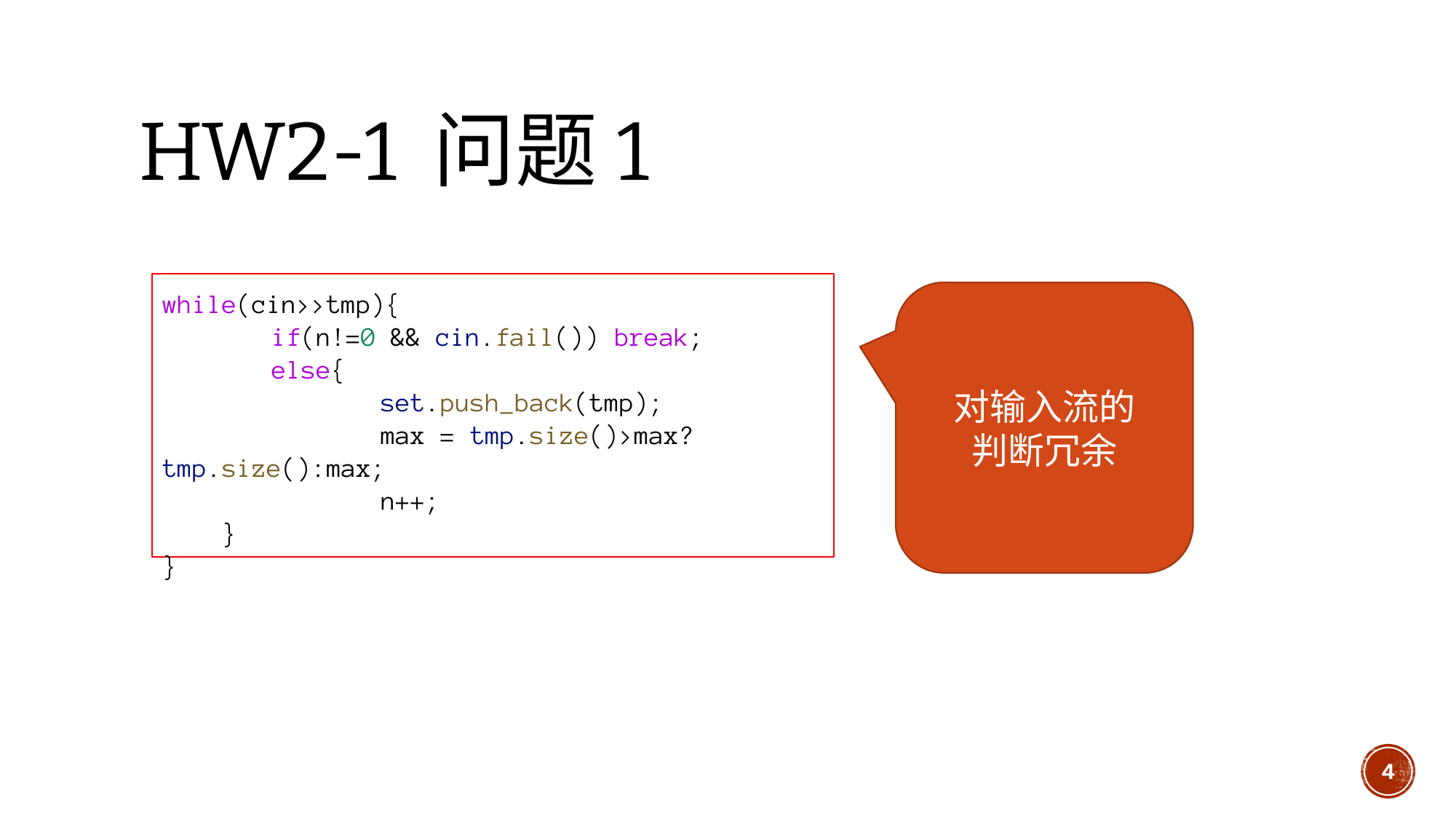

# HW2-1 问题1

while(cin>>tmp){
	if(n!=0 && cin.fail()) break;
	else{
		set.push_back(tmp);
		max = tmp.size()>max?tmp.size():max;
		n++;
    }
}
对输入流的
判断冗余
4